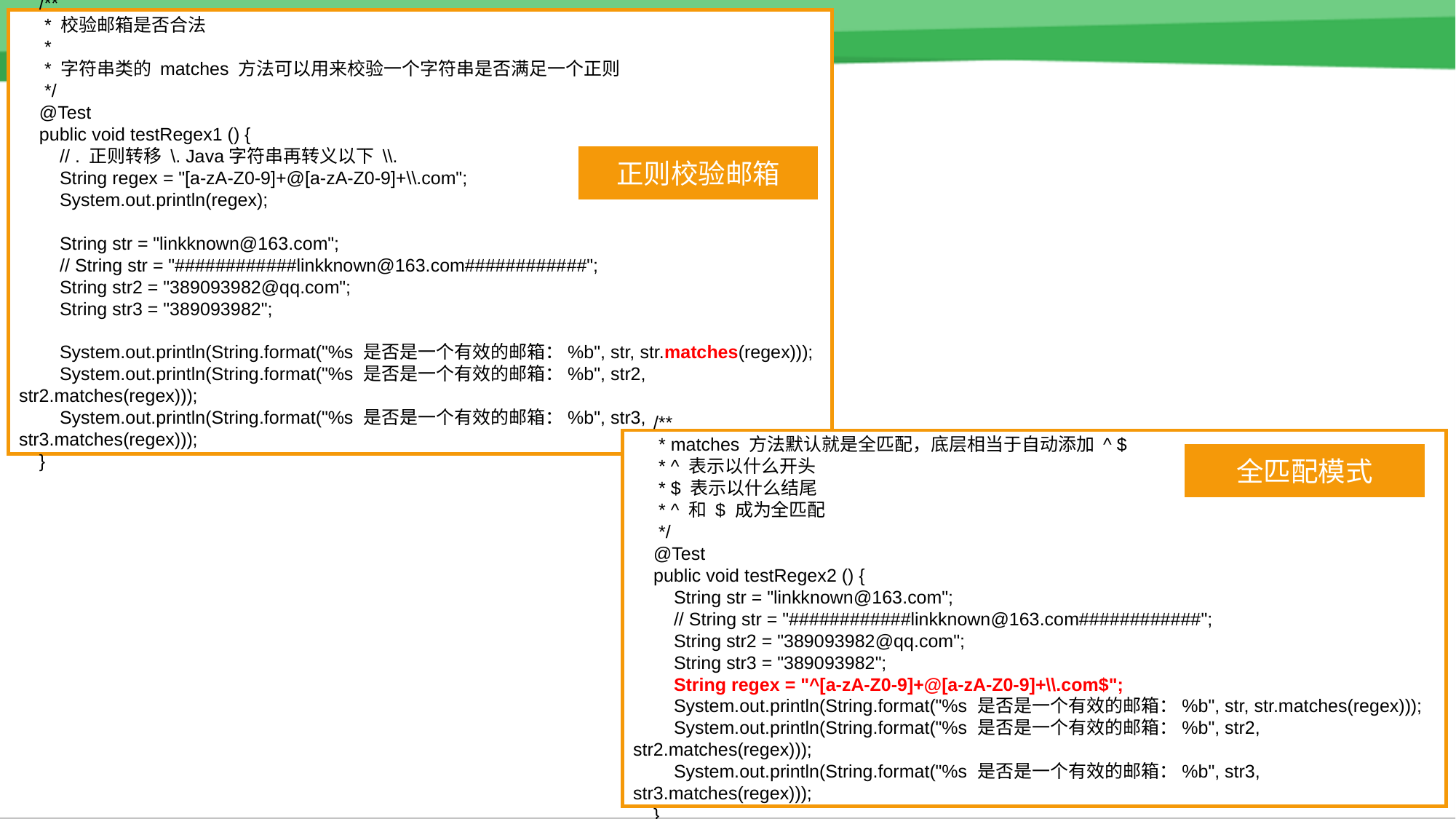

/**
     * 校验邮箱是否合法
     *
     * 字符串类的 matches 方法可以用来校验一个字符串是否满足一个正则
     */
    @Test
    public void testRegex1 () {
        // . 正则转移 \. Java字符串再转义以下 \\.
        String regex = "[a-zA-Z0-9]+@[a-zA-Z0-9]+\\.com";
        System.out.println(regex);

        String str = "linkknown@163.com";
        // String str = "############linkknown@163.com############";
        String str2 = "389093982@qq.com";
        String str3 = "389093982";

        System.out.println(String.format("%s 是否是一个有效的邮箱：%b", str, str.matches(regex)));
        System.out.println(String.format("%s 是否是一个有效的邮箱：%b", str2, str2.matches(regex)));
        System.out.println(String.format("%s 是否是一个有效的邮箱：%b", str3, str3.matches(regex)));
    }
正则校验邮箱
    /**
     * matches 方法默认就是全匹配，底层相当于自动添加 ^ $
     * ^ 表示以什么开头
     * $ 表示以什么结尾
     * ^ 和 $ 成为全匹配
     */
    @Test
    public void testRegex2 () {
        String str = "linkknown@163.com";
        // String str = "############linkknown@163.com############";
        String str2 = "389093982@qq.com";
        String str3 = "389093982";
        String regex = "^[a-zA-Z0-9]+@[a-zA-Z0-9]+\\.com$";
        System.out.println(String.format("%s 是否是一个有效的邮箱：%b", str, str.matches(regex)));
        System.out.println(String.format("%s 是否是一个有效的邮箱：%b", str2, str2.matches(regex)));
        System.out.println(String.format("%s 是否是一个有效的邮箱：%b", str3, str3.matches(regex)));
    }
全匹配模式